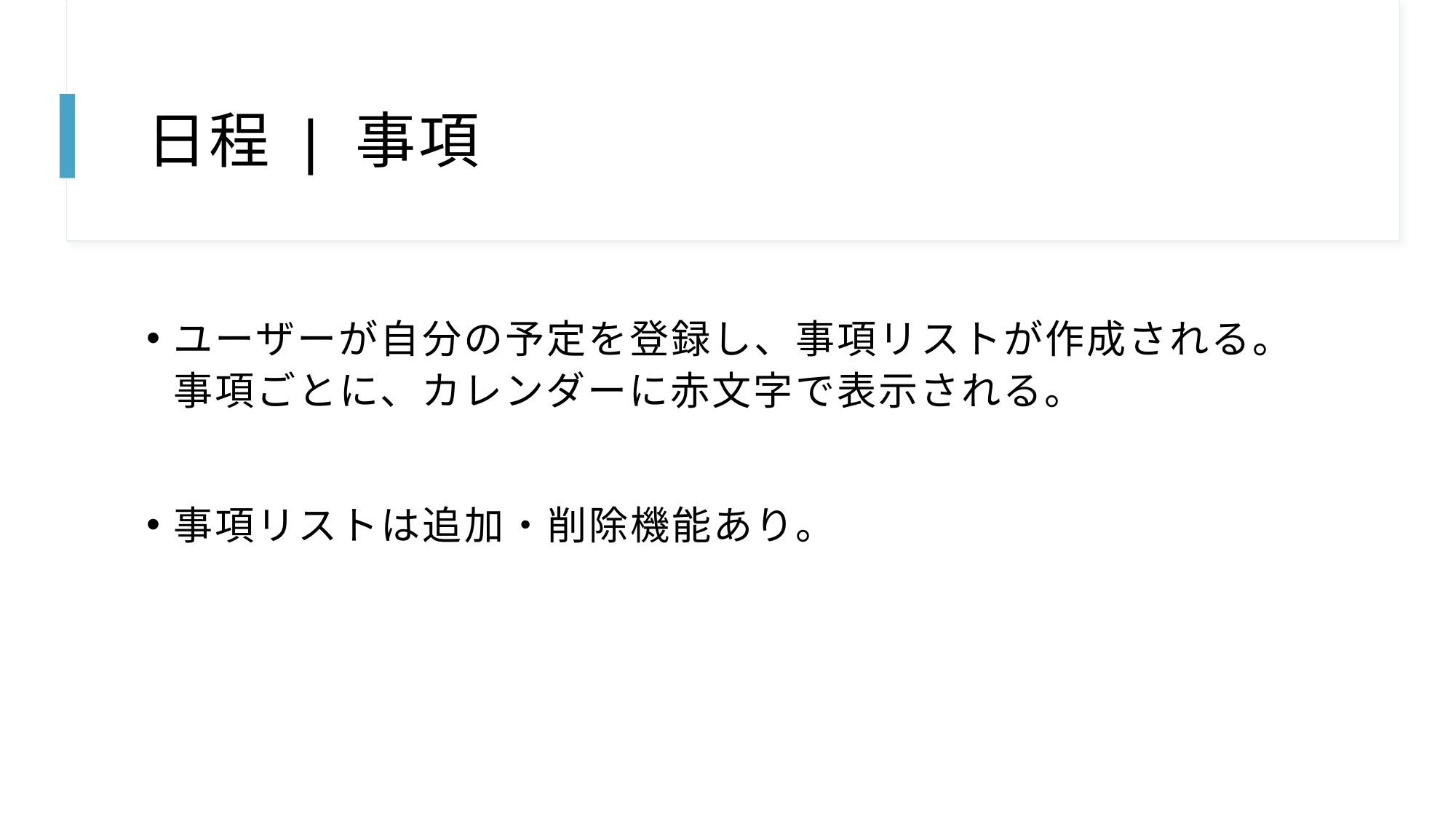

# 日程 | 事項
ユーザーが自分の予定を登録し、事項リストが作成される。事項ごとに、カレンダーに赤文字で表示される。

事項リストは追加・削除機能あり。